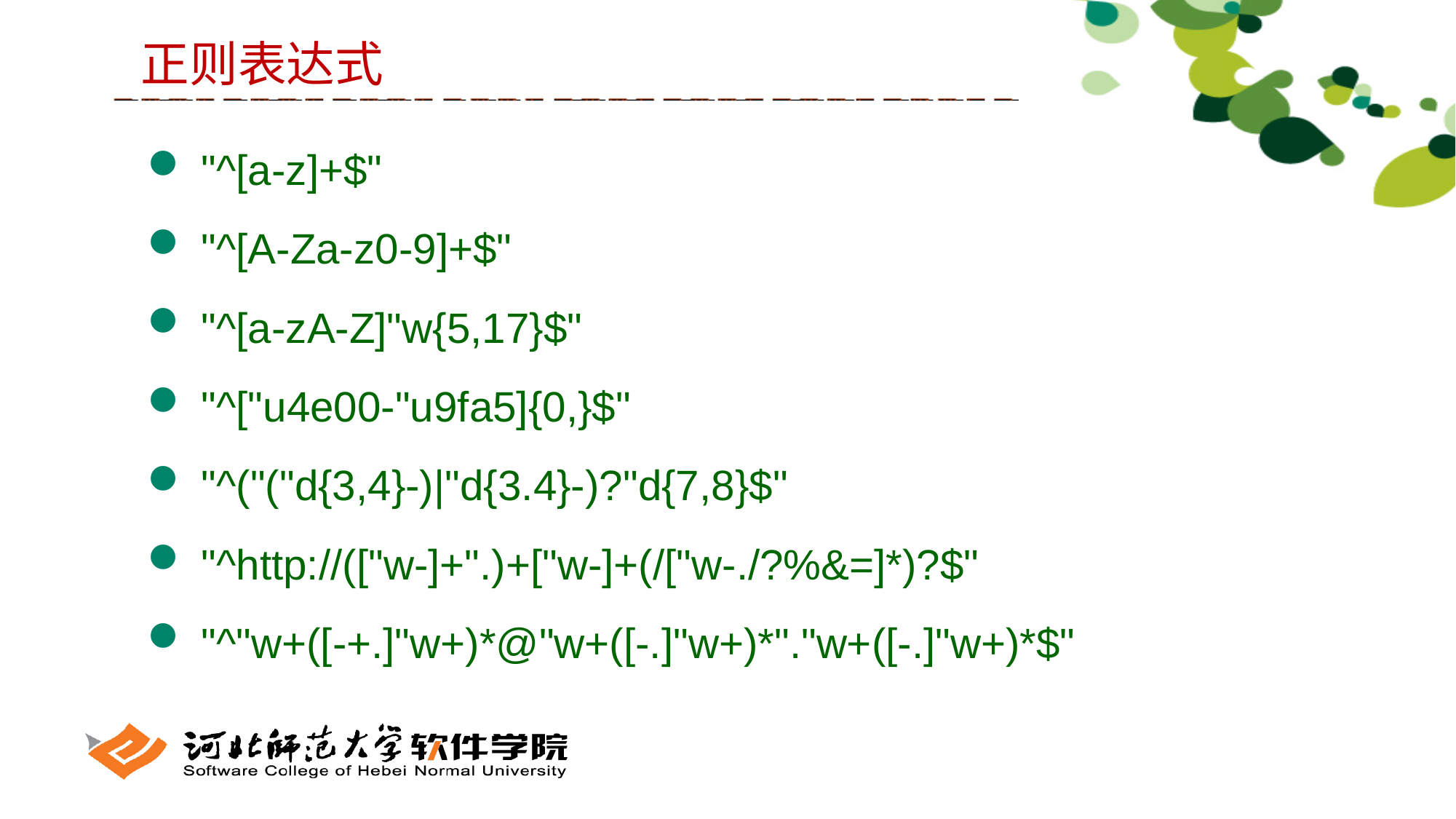

正则表达式
 "^[a-z]+$"
 "^[A-Za-z0-9]+$"
 "^[a-zA-Z]"w{5,17}$"
 "^["u4e00-"u9fa5]{0,}$"
 "^("("d{3,4}-)|"d{3.4}-)?"d{7,8}$"
 "^http://(["w-]+".)+["w-]+(/["w-./?%&=]*)?$"
 "^"w+([-+.]"w+)*@"w+([-.]"w+)*"."w+([-.]"w+)*$"